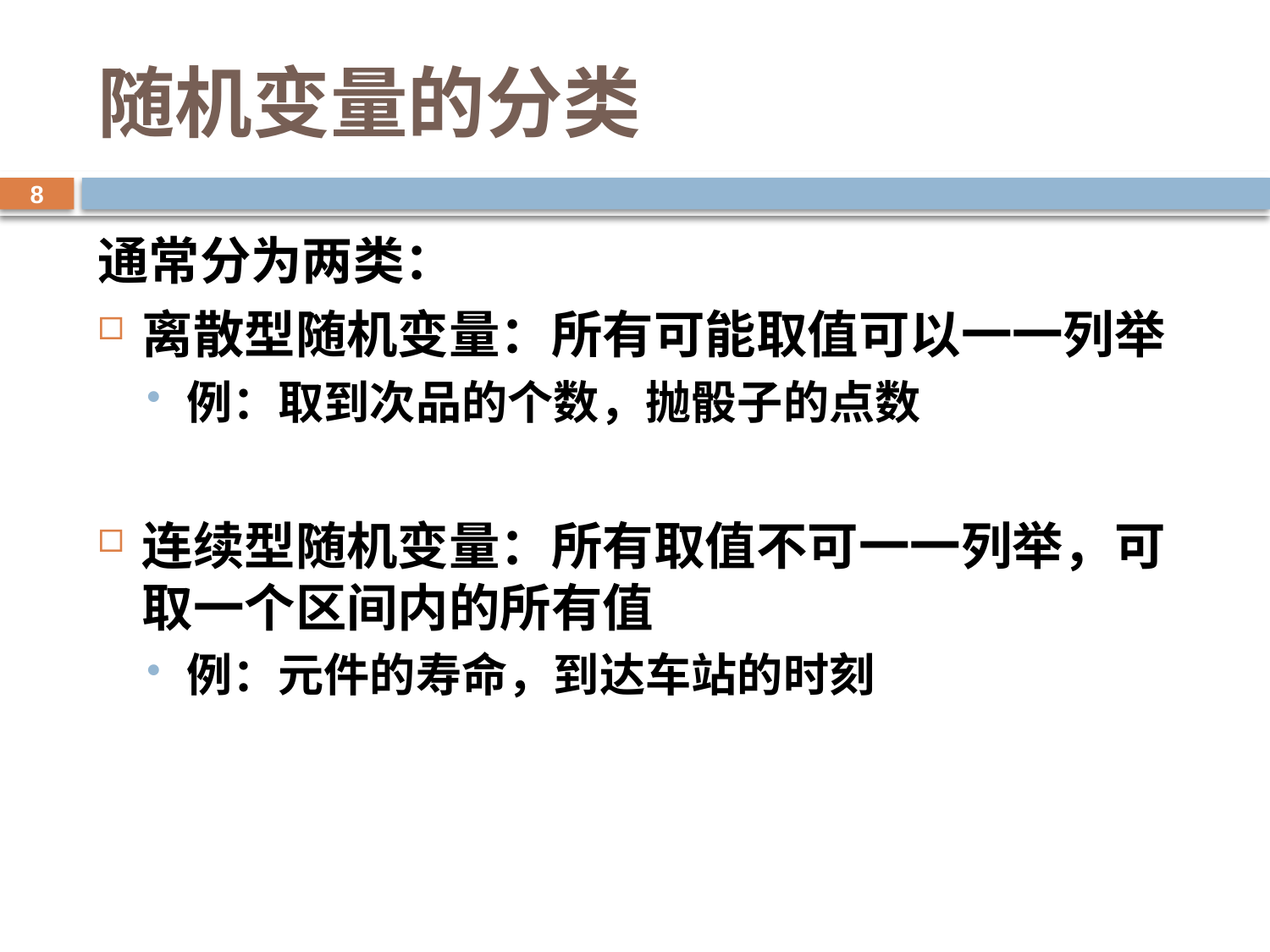

# 随机变量的分类
8
通常分为两类：
离散型随机变量：所有可能取值可以一一列举
例：取到次品的个数，抛骰子的点数

连续型随机变量：所有取值不可一一列举，可取一个区间内的所有值
例：元件的寿命，到达车站的时刻